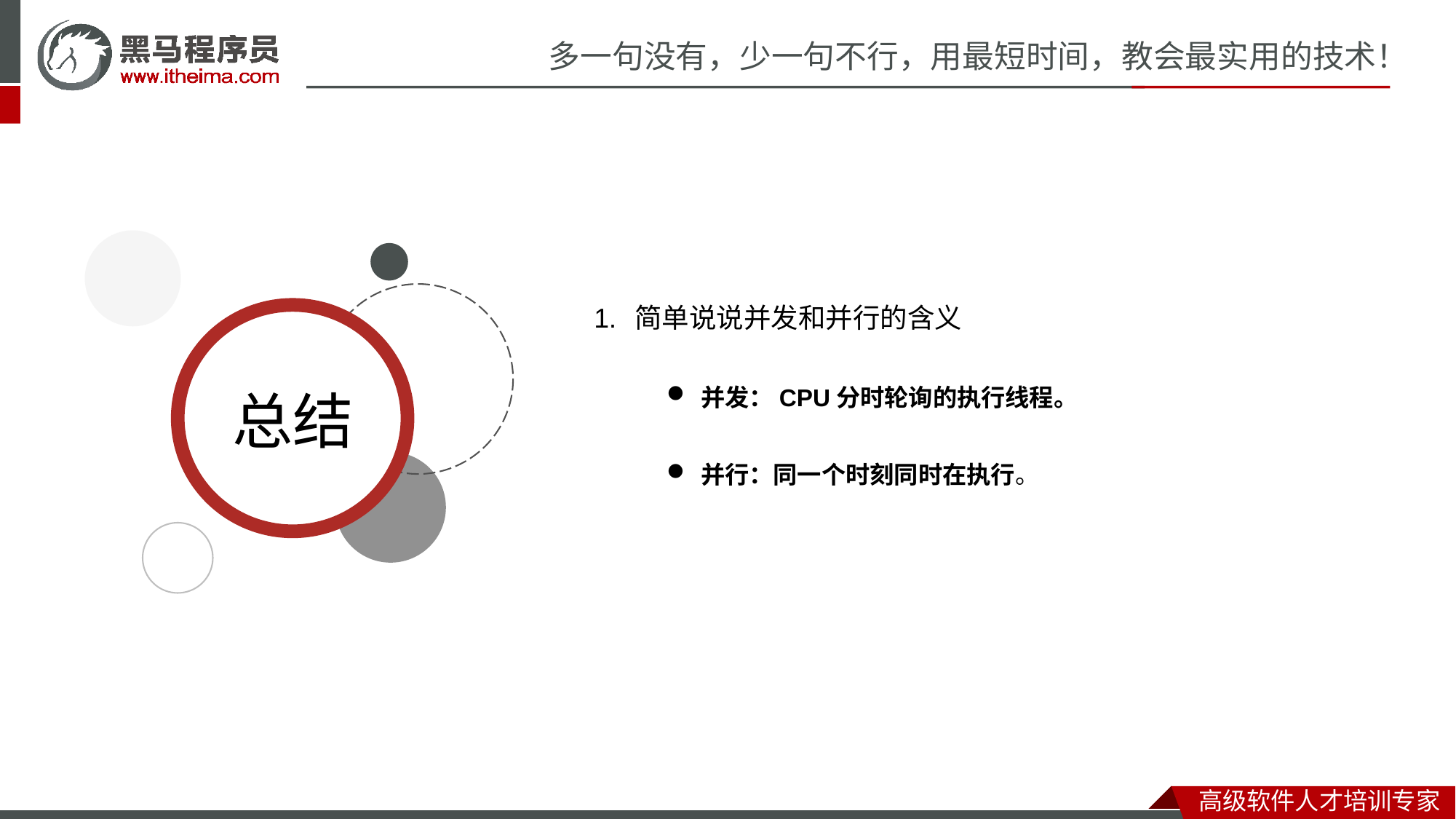

简单说说并发和并行的含义
并发：CPU分时轮询的执行线程。
并行：同一个时刻同时在执行。